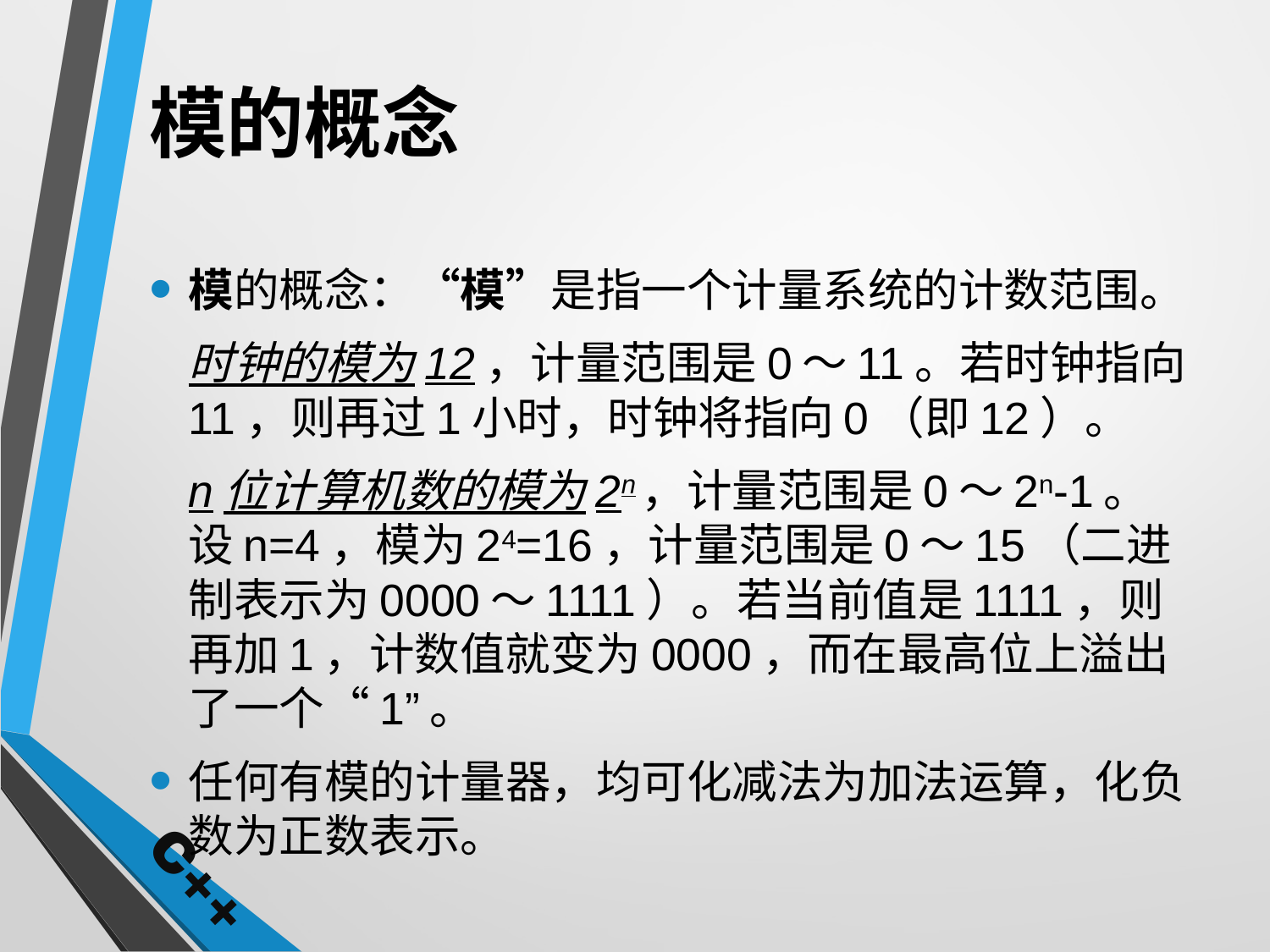

# 模的概念
模的概念：“模”是指一个计量系统的计数范围。
	时钟的模为12，计量范围是0～11。若时钟指向11，则再过1小时，时钟将指向0（即12）。
	n位计算机数的模为2n，计量范围是0～2n-1。设n=4，模为24=16，计量范围是0～15（二进制表示为0000～1111）。若当前值是1111，则再加1，计数值就变为0000，而在最高位上溢出了一个“1”。
任何有模的计量器，均可化减法为加法运算，化负数为正数表示。